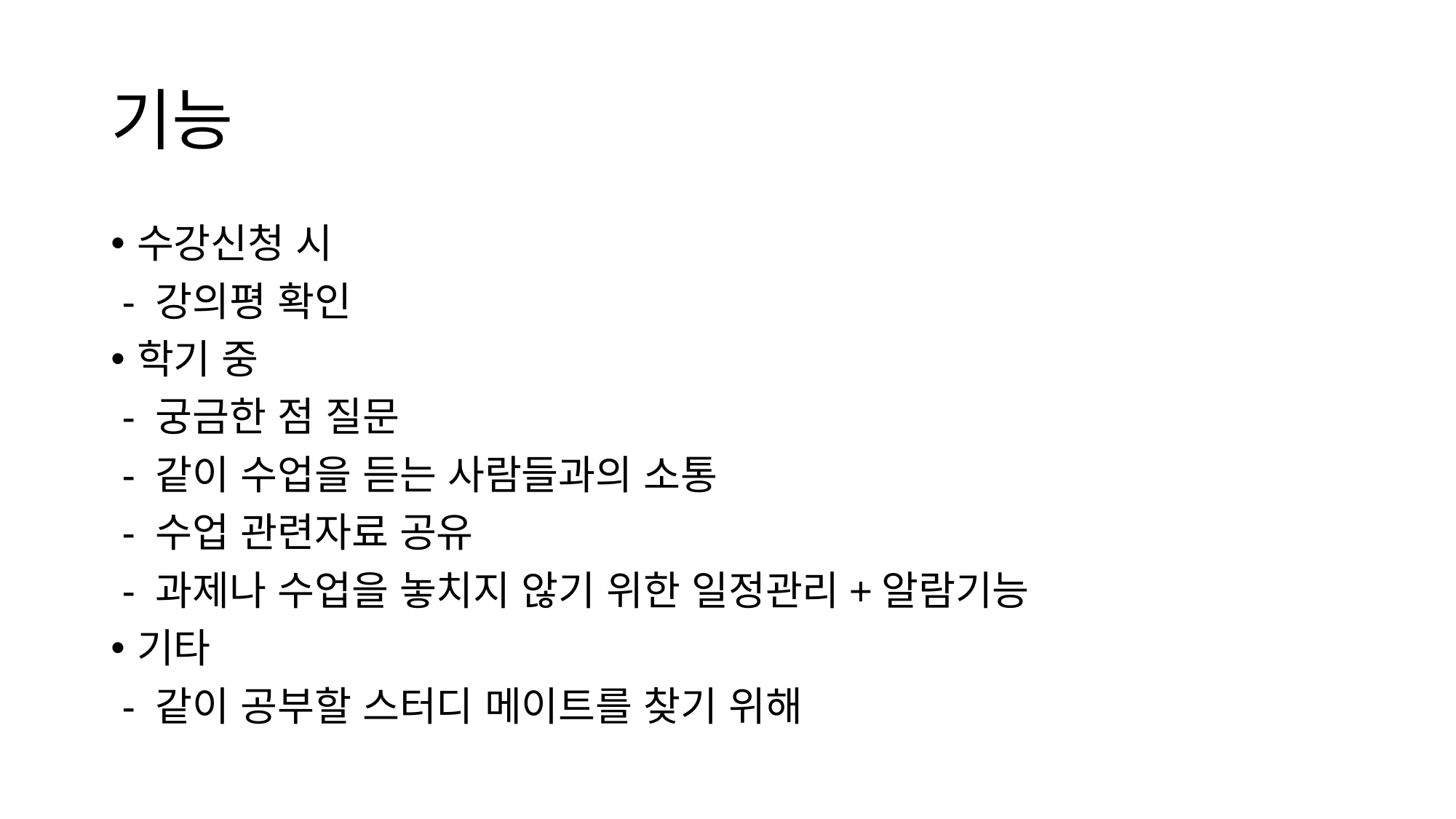

# 기능
수강신청 시
 - 강의평 확인
학기 중
 - 궁금한 점 질문
 - 같이 수업을 듣는 사람들과의 소통
 - 수업 관련자료 공유
 - 과제나 수업을 놓치지 않기 위한 일정관리+알람기능
기타
 - 같이 공부할 스터디 메이트를 찾기 위해